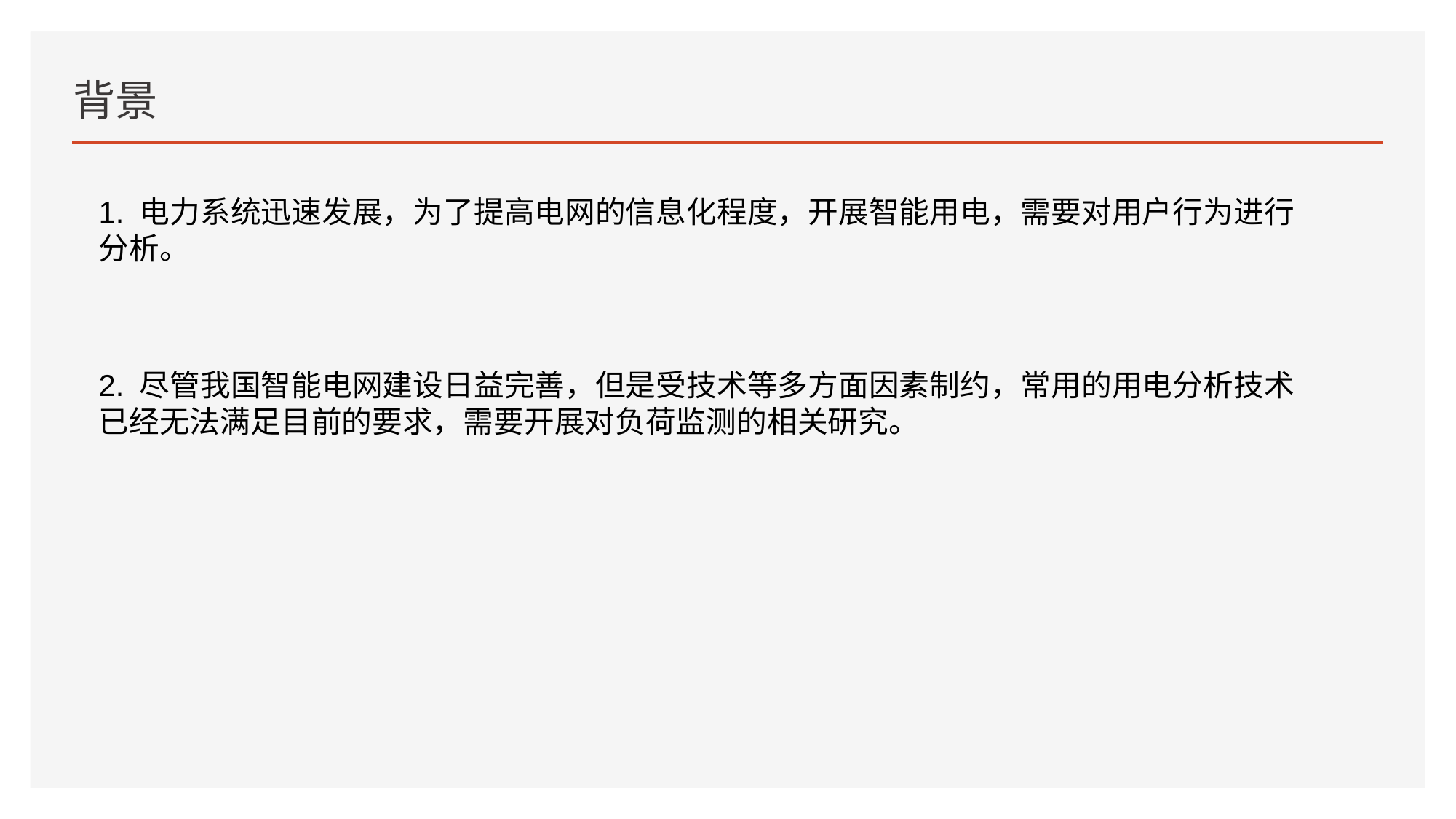

# 背景

1. 电力系统迅速发展，为了提高电网的信息化程度，开展智能用电，需要对用户行为进行分析。

2. 尽管我国智能电网建设日益完善，但是受技术等多方面因素制约，常用的用电分析技术已经无法满足目前的要求，需要开展对负荷监测的相关研究。